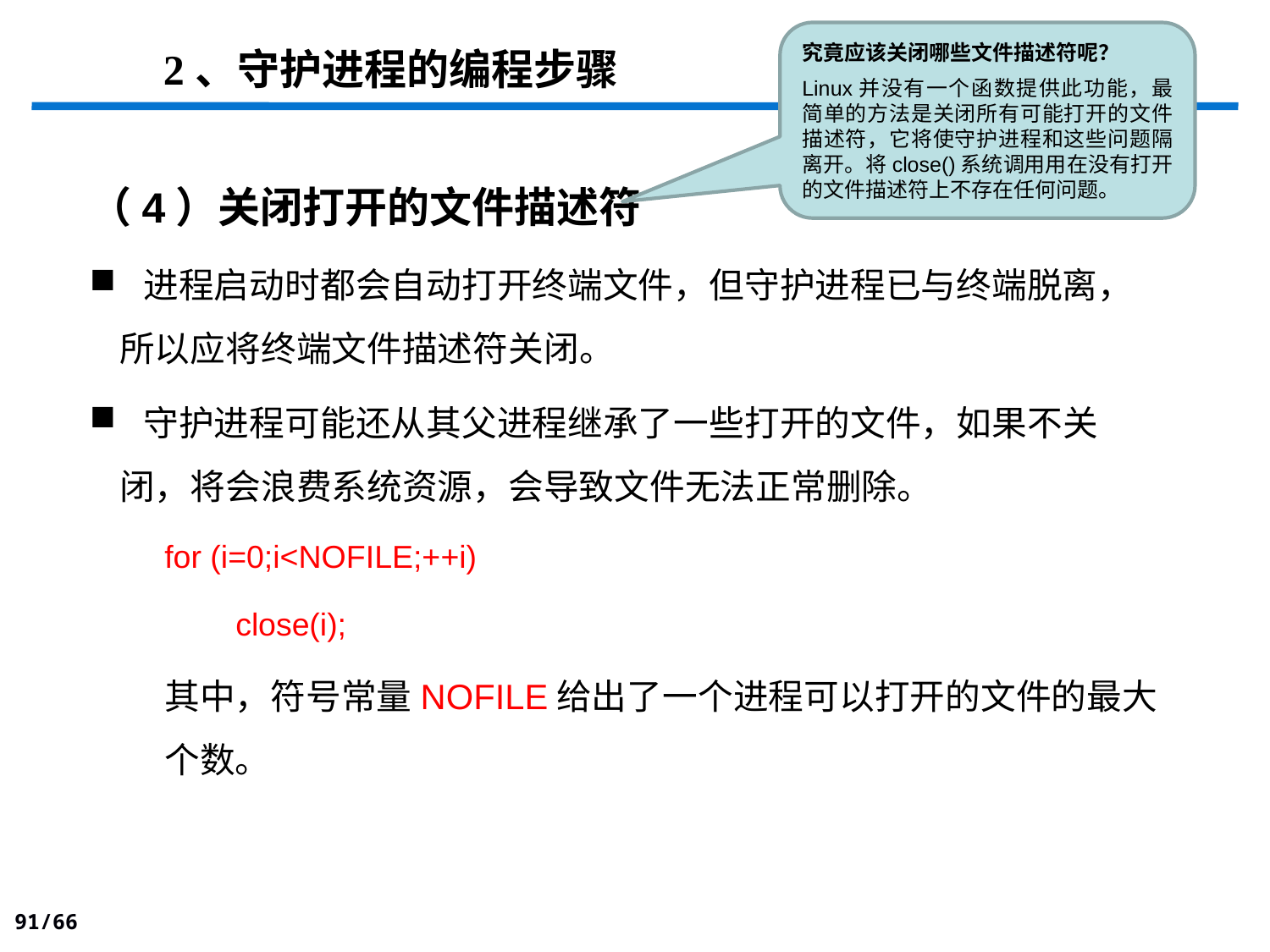

2、守护进程的编程步骤
究竟应该关闭哪些文件描述符呢？
Linux并没有一个函数提供此功能，最简单的方法是关闭所有可能打开的文件描述符，它将使守护进程和这些问题隔离开。将close()系统调用用在没有打开的文件描述符上不存在任何问题。
（4）关闭打开的文件描述符
  进程启动时都会自动打开终端文件，但守护进程已与终端脱离，所以应将终端文件描述符关闭。
  守护进程可能还从其父进程继承了一些打开的文件，如果不关闭，将会浪费系统资源，会导致文件无法正常删除。
for (i=0;i<NOFILE;++i)
        close(i);
其中，符号常量NOFILE给出了一个进程可以打开的文件的最大个数。